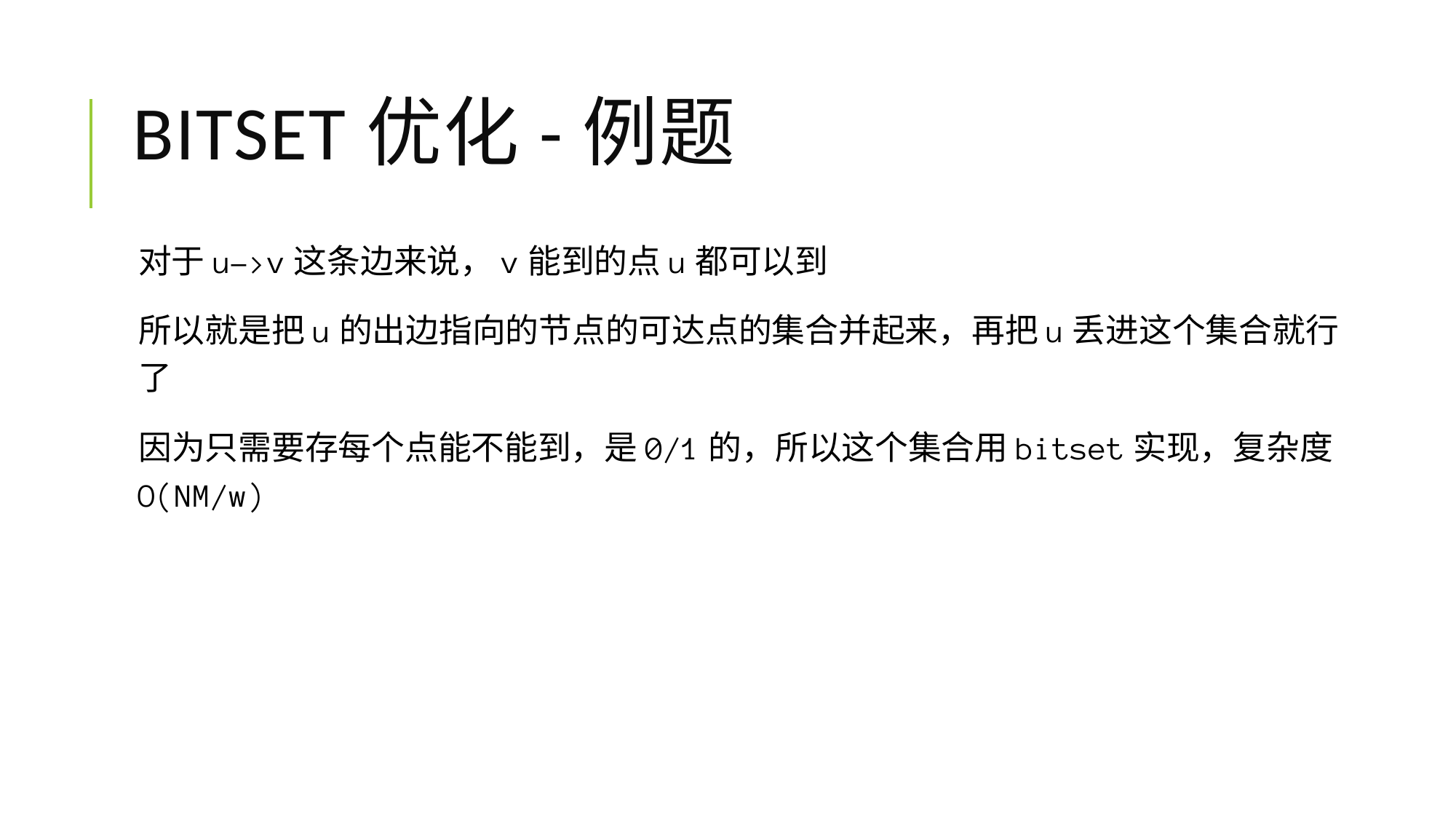

# BITSET优化-例题
对于u->v这条边来说，v能到的点u都可以到
所以就是把u的出边指向的节点的可达点的集合并起来，再把u丢进这个集合就行了
因为只需要存每个点能不能到，是0/1的，所以这个集合用bitset实现，复杂度O(NM/w)